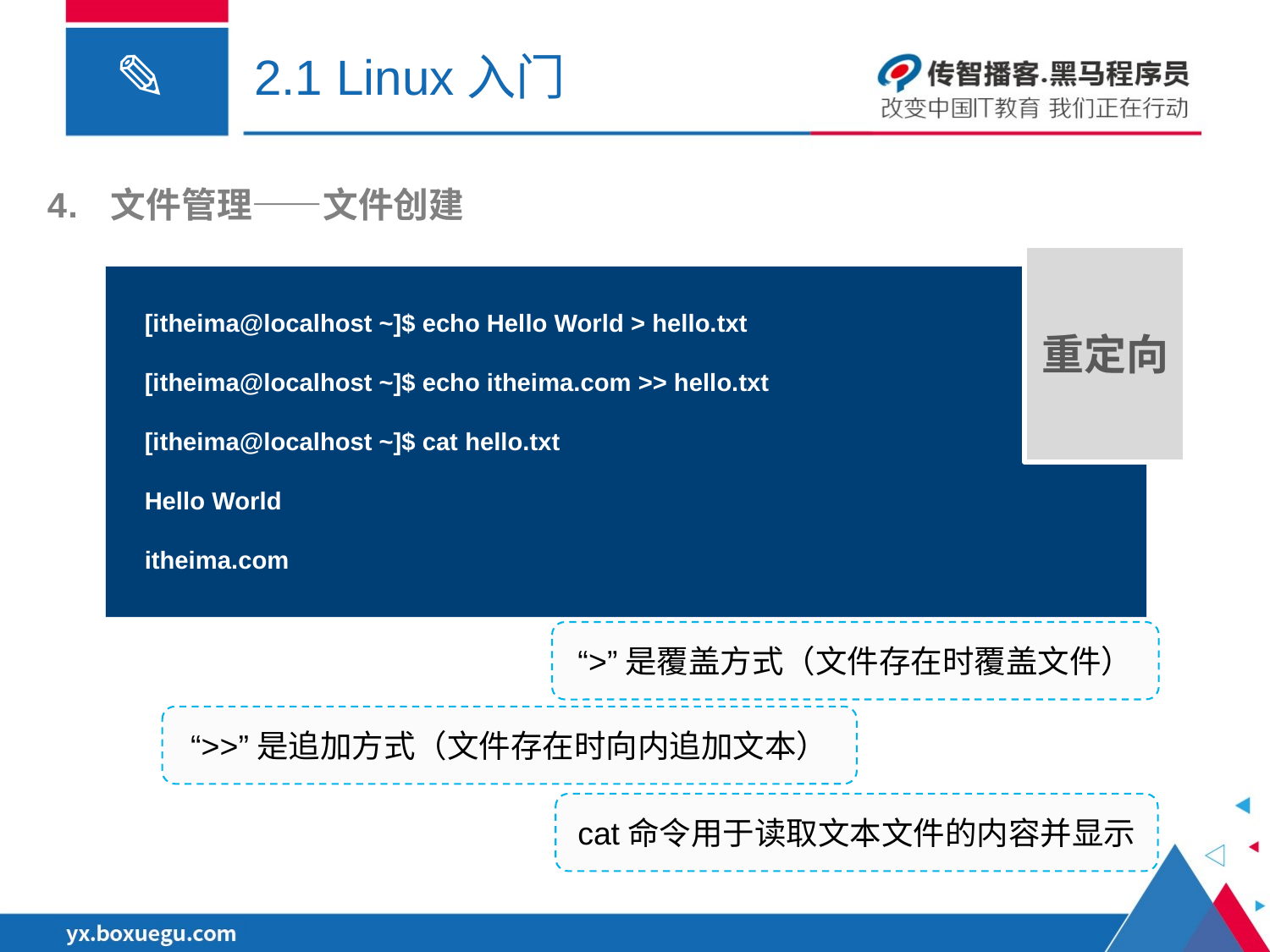

# 2.1 Linux入门
文件管理——文件创建
重定向

[itheima@localhost ~]$ echo Hello World > hello.txt
[itheima@localhost ~]$ echo itheima.com >> hello.txt
[itheima@localhost ~]$ cat hello.txt
Hello World
itheima.com
“>”是覆盖方式（文件存在时覆盖文件）
“>>”是追加方式（文件存在时向内追加文本）
cat命令用于读取文本文件的内容并显示